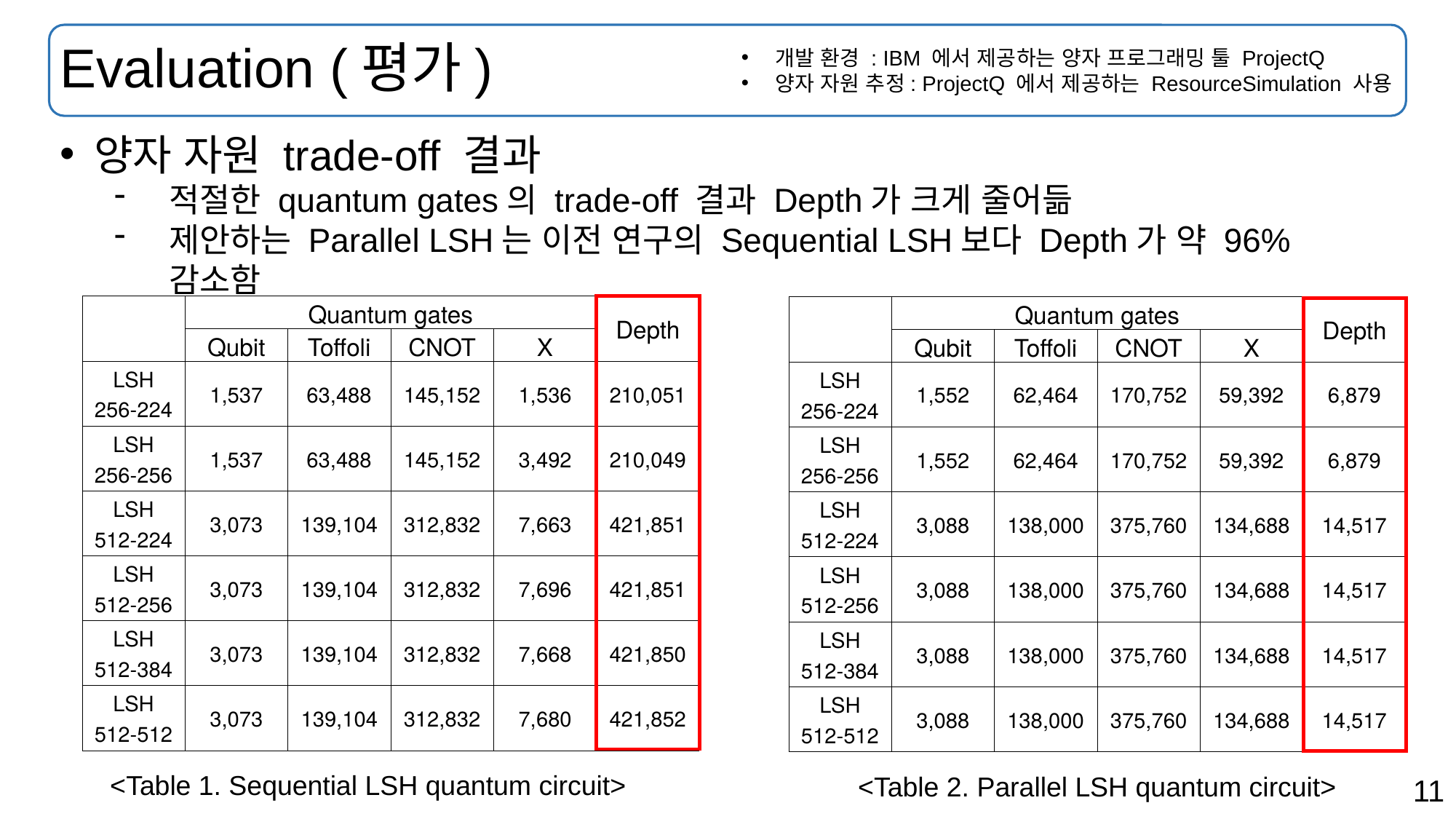

# Evaluation (평가)
개발 환경 : IBM 에서 제공하는 양자 프로그래밍 툴 ProjectQ
양자 자원 추정: ProjectQ 에서 제공하는 ResourceSimulation 사용
양자 자원 trade-off 결과
적절한 quantum gates의 trade-off 결과 Depth가 크게 줄어듦
제안하는 Parallel LSH는 이전 연구의 Sequential LSH보다 Depth가 약 96% 감소함
|  | Quantum gates |  |  |  | Depth |
| --- | --- | --- | --- | --- | --- |
|  | Qubit | Toffoli | CNOT | X |  |
| LSH 256-224 | 1,537 | 63,488 | 145,152 | 1,536 | 210,051 |
| LSH 256-256 | 1,537 | 63,488 | 145,152 | 3,492 | 210,049 |
| LSH 512-224 | 3,073 | 139,104 | 312,832 | 7,663 | 421,851 |
| LSH 512-256 | 3,073 | 139,104 | 312,832 | 7,696 | 421,851 |
| LSH 512-384 | 3,073 | 139,104 | 312,832 | 7,668 | 421,850 |
| LSH 512-512 | 3,073 | 139,104 | 312,832 | 7,680 | 421,852 |

|  | Quantum gates |  |  |  | Depth |
| --- | --- | --- | --- | --- | --- |
|  | Qubit | Toffoli | CNOT | X |  |
| LSH 256-224 | 1,552 | 62,464 | 170,752 | 59,392 | 6,879 |
| LSH 256-256 | 1,552 | 62,464 | 170,752 | 59,392 | 6,879 |
| LSH 512-224 | 3,088 | 138,000 | 375,760 | 134,688 | 14,517 |
| LSH 512-256 | 3,088 | 138,000 | 375,760 | 134,688 | 14,517 |
| LSH 512-384 | 3,088 | 138,000 | 375,760 | 134,688 | 14,517 |
| LSH 512-512 | 3,088 | 138,000 | 375,760 | 134,688 | 14,517 |

<Table 1. Sequential LSH quantum circuit>
<Table 2. Parallel LSH quantum circuit>